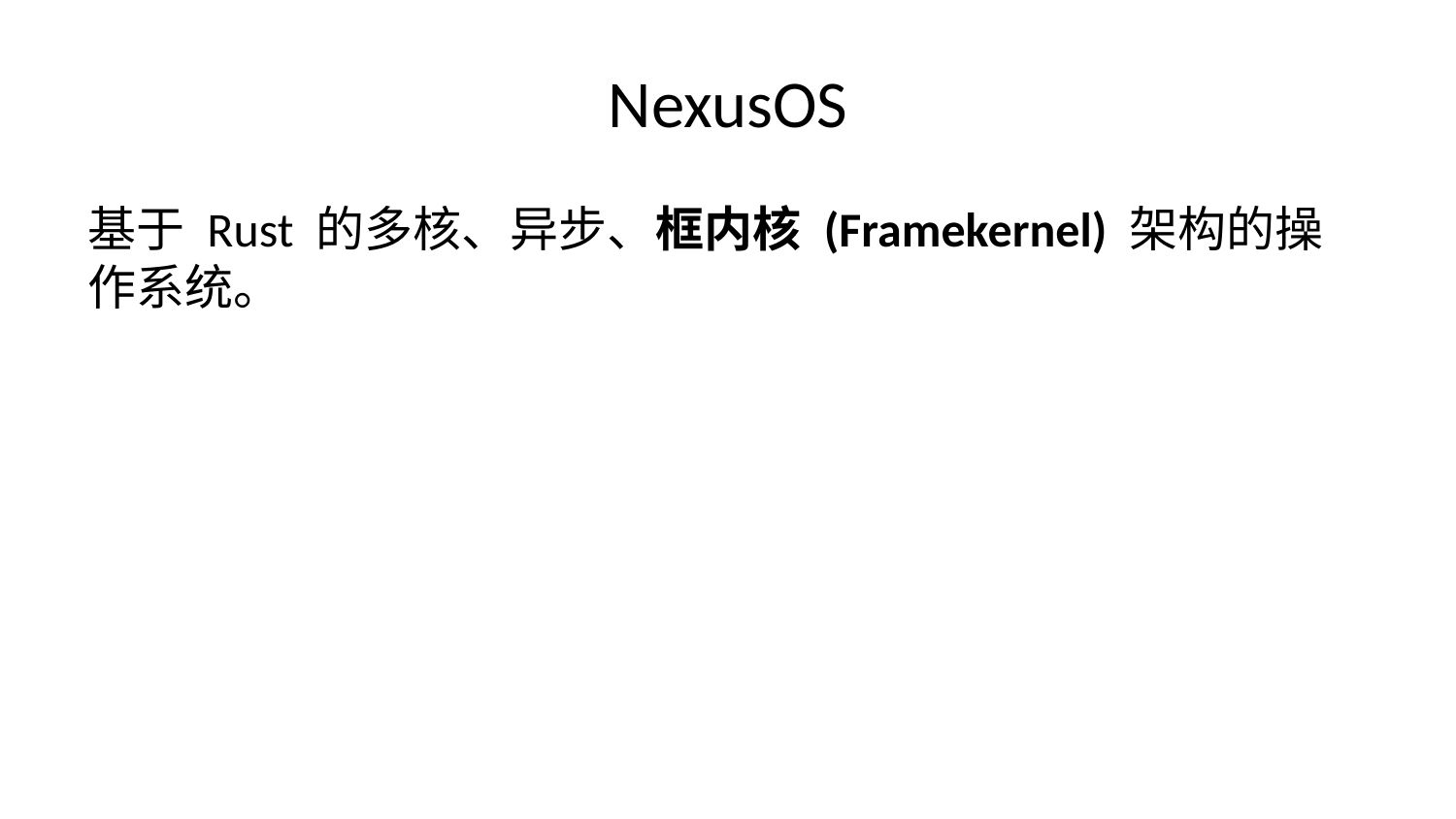

# NexusOS
基于 Rust 的多核、异步、框内核 (Framekernel) 架构的操作系统。